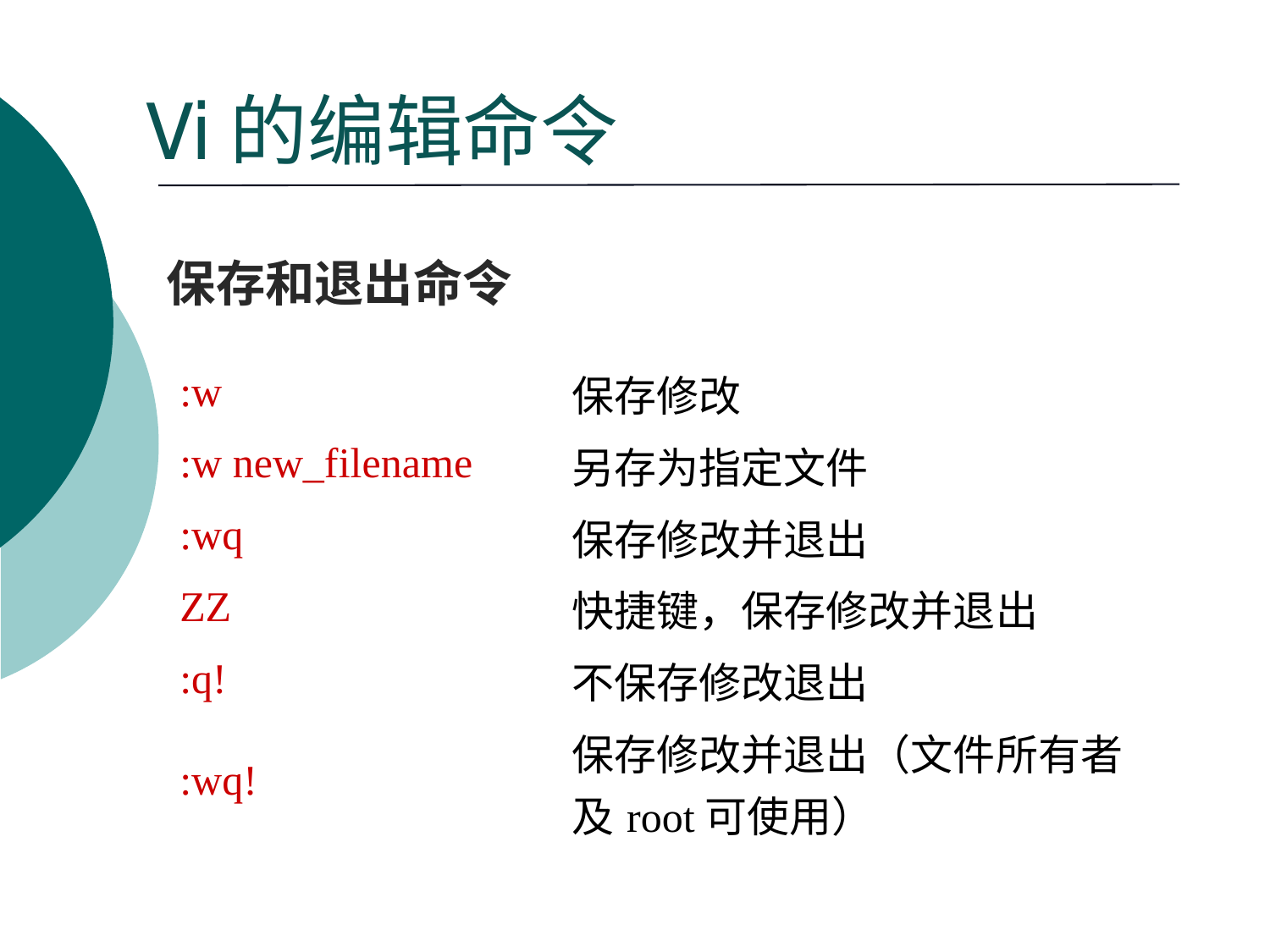

# Vi的编辑命令
保存和退出命令
| :w | 保存修改 |
| --- | --- |
| :w new\_filename | 另存为指定文件 |
| :wq | 保存修改并退出 |
| ZZ | 快捷键，保存修改并退出 |
| :q! | 不保存修改退出 |
| :wq! | 保存修改并退出（文件所有者 及root可使用） |
18